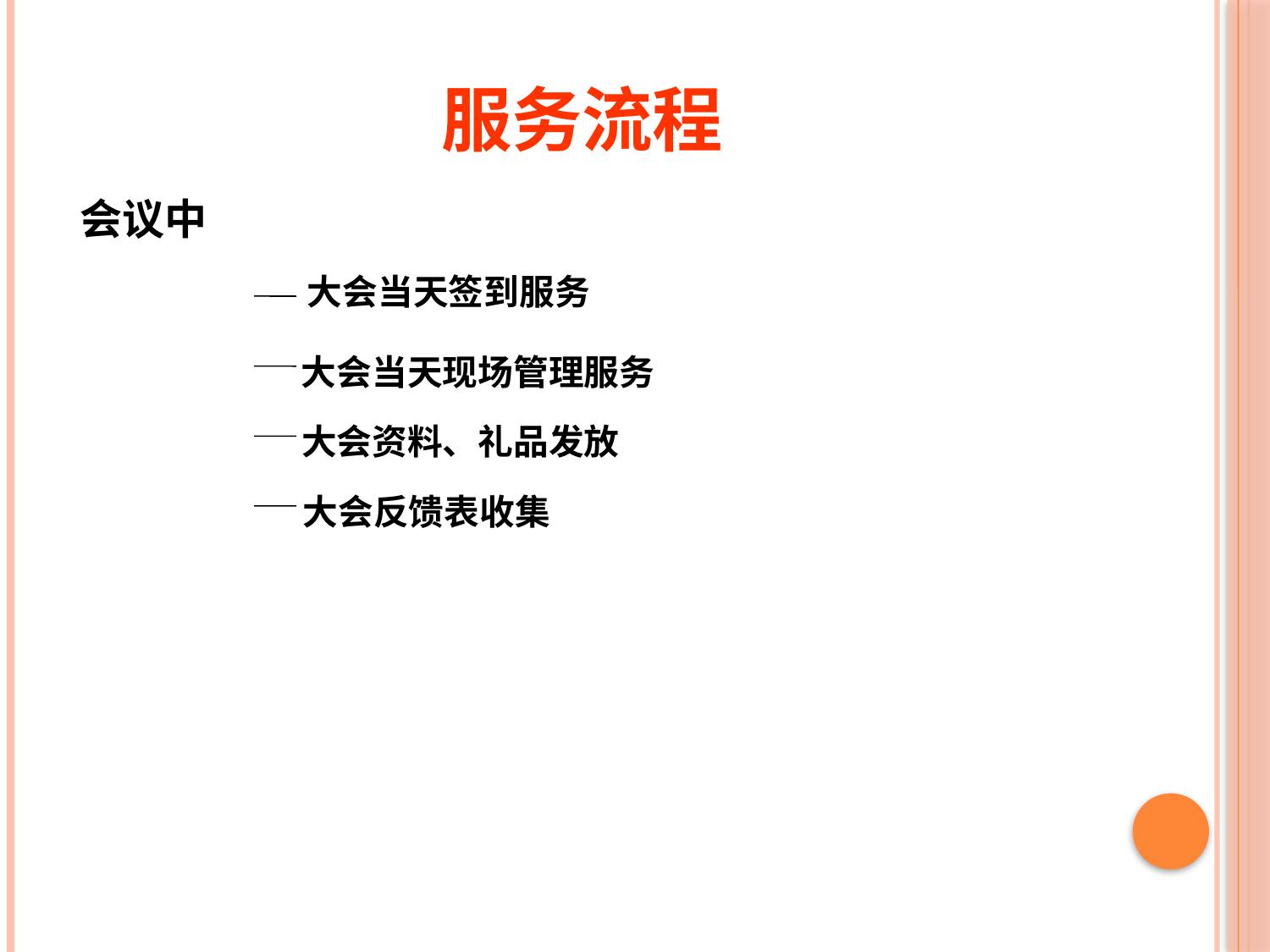

# 服务流程
会议中
大会当天签到服务

  大会当天现场管理服务

    大会资料、礼品发放

    大会反馈表收集